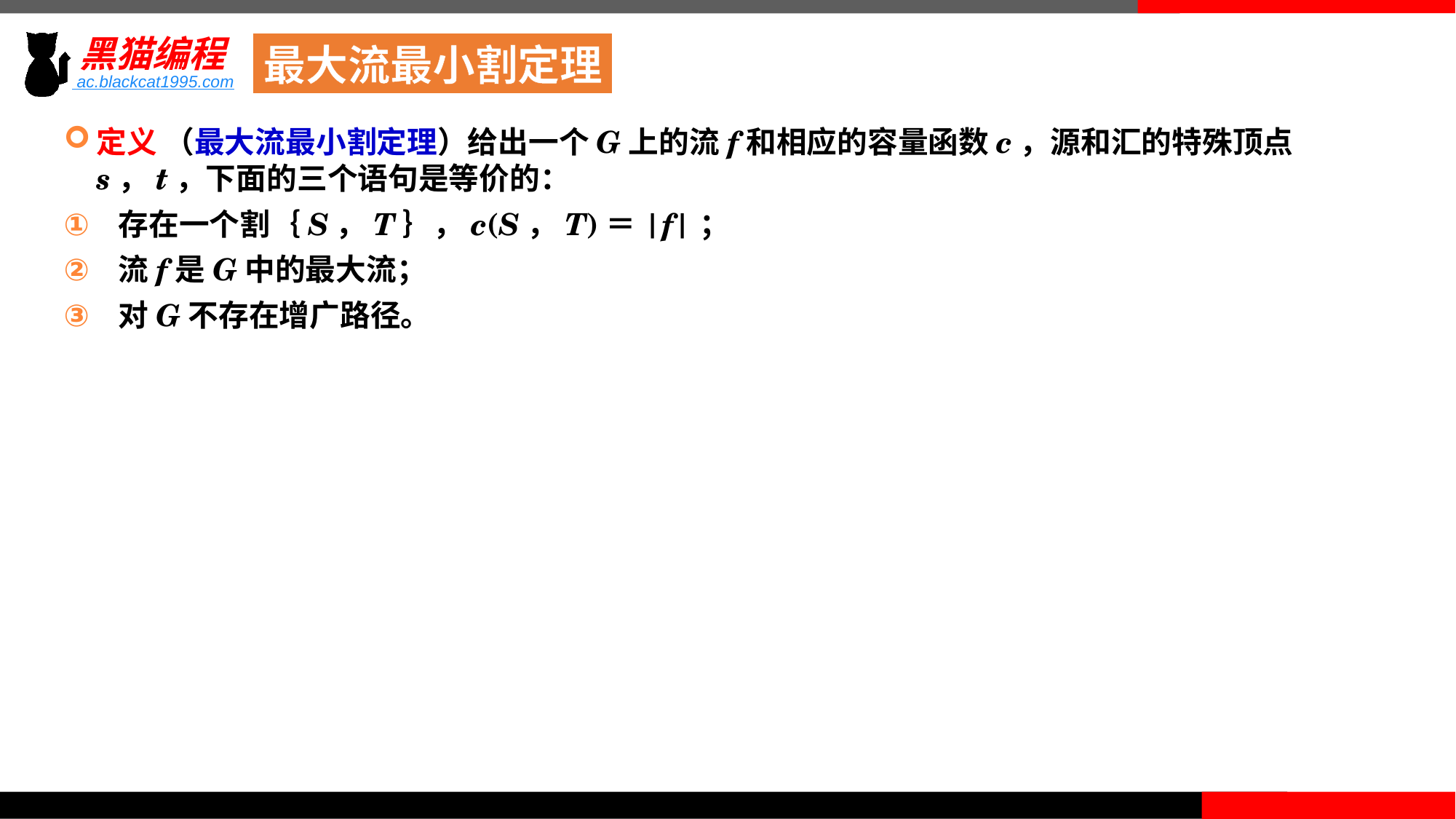

最大流最小割定理
定义 （最大流最小割定理）给出一个G上的流f和相应的容量函数c，源和汇的特殊顶点s，t，下面的三个语句是等价的：
存在一个割｛S，T｝，c(S，T)＝|f|；
流f是G中的最大流；
对G不存在增广路径。